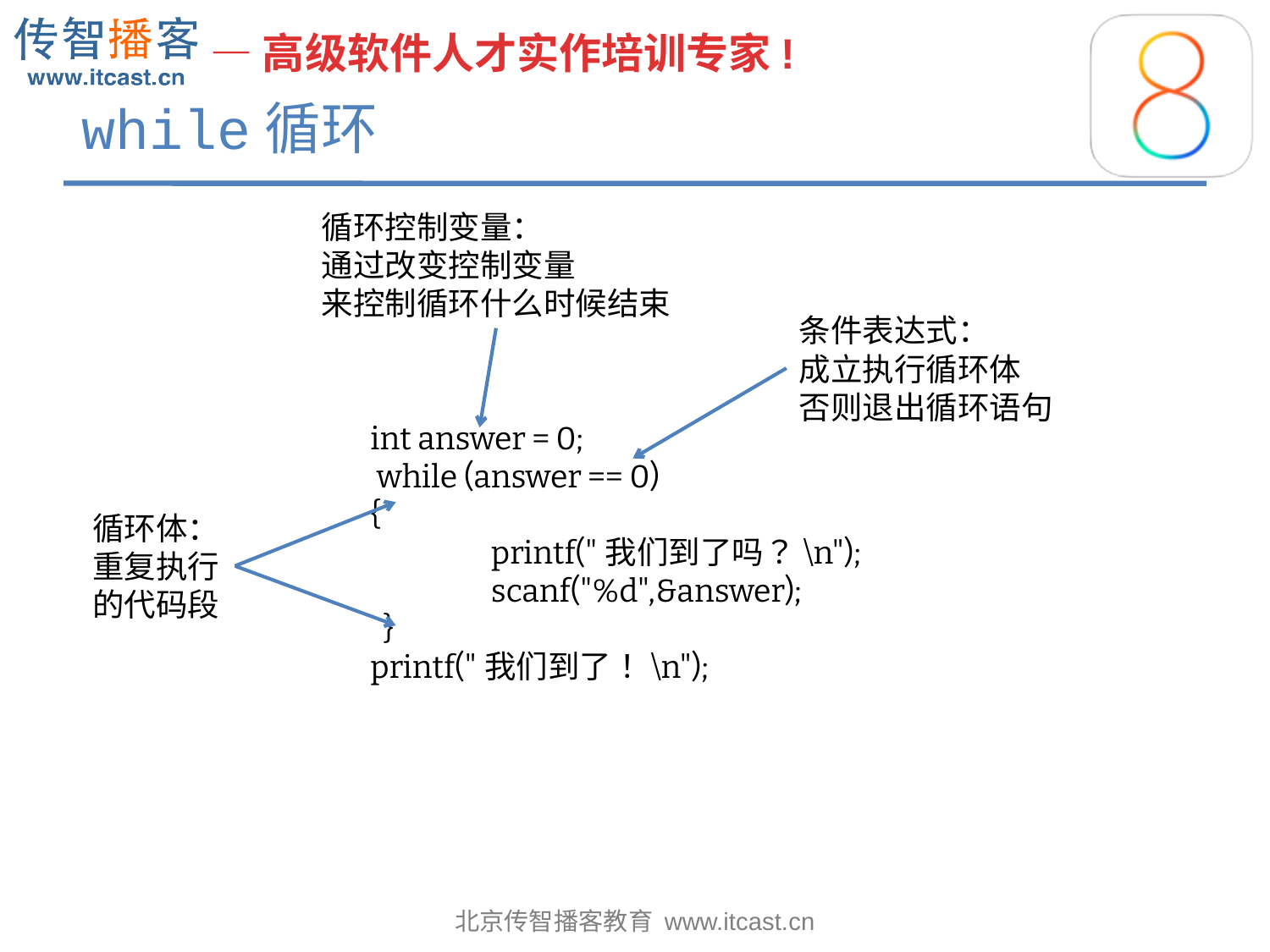

# while循环
循环控制变量：
通过改变控制变量
来控制循环什么时候结束
条件表达式：
成立执行循环体
否则退出循环语句
    int answer = 0;
     while (answer == 0)
    {
     	   printf("我们到了吗？\n");
      	   scanf("%d",&answer);
      }
    printf("我们到了！\n");
循环体：
重复执行
的代码段